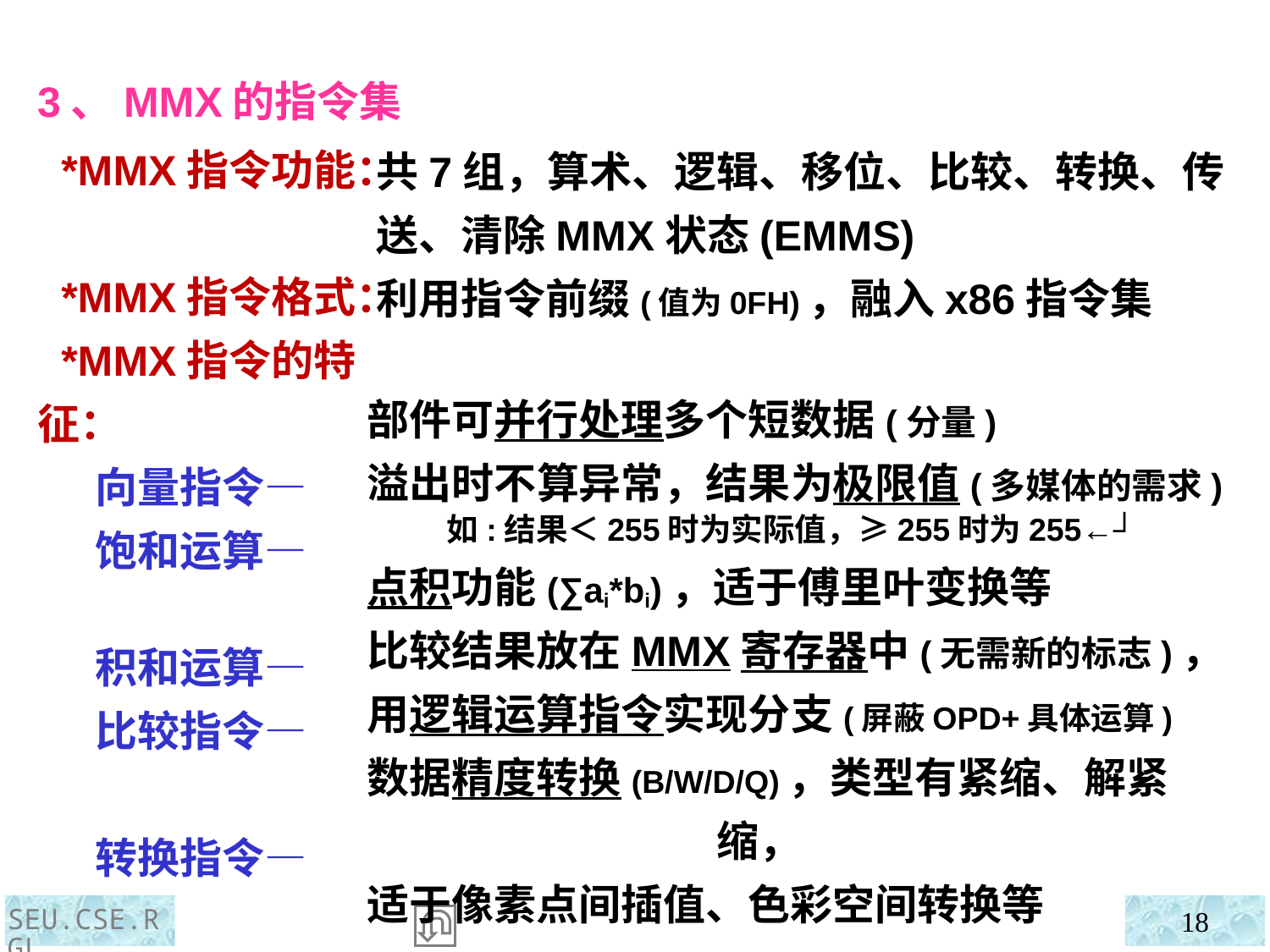

3、MMX的指令集
  *MMX指令功能：

  *MMX指令格式：
  *MMX指令的特征：
     向量指令—
     饱和运算—

     积和运算—
     比较指令—

     转换指令—
共7组，算术、逻辑、移位、比较、转换、传送、清除MMX状态(EMMS)
利用指令前缀(值为0FH)，融入x86指令集
部件可并行处理多个短数据(分量)
溢出时不算异常，结果为极限值(多媒体的需求)
          如:结果＜255时为实际值，≥255时为255←┘
点积功能(∑ai*bi)，适于傅里叶变换等
比较结果放在MMX寄存器中(无需新的标志)，
用逻辑运算指令实现分支(屏蔽OPD+具体运算)
数据精度转换(B/W/D/Q)，类型有紧缩、解紧缩，
适于像素点间插值、色彩空间转换等
SEU.CSE.RGL
18